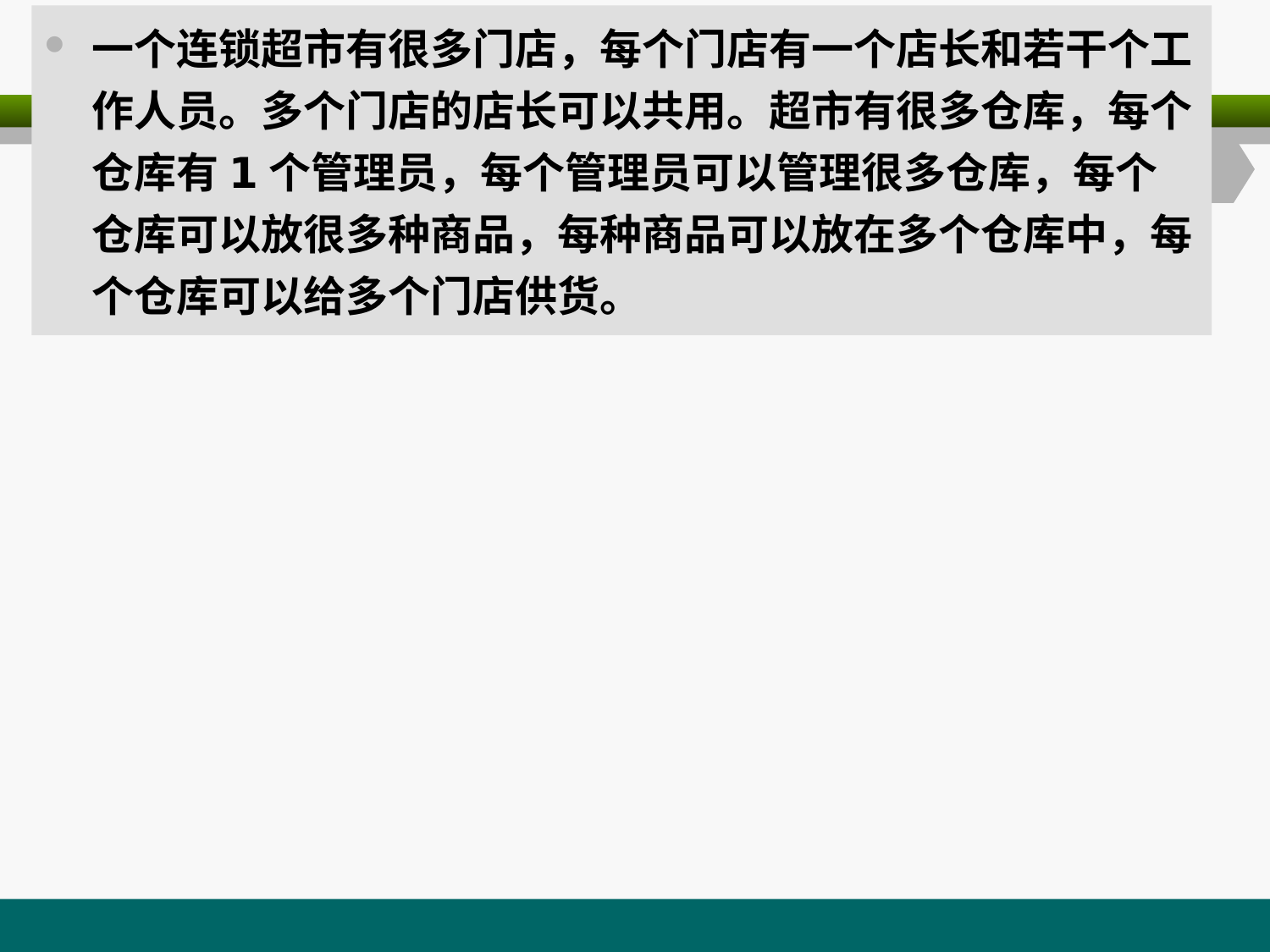

一个连锁超市有很多门店，每个门店有一个店长和若干个工作人员。多个门店的店长可以共用。超市有很多仓库，每个仓库有1个管理员，每个管理员可以管理很多仓库，每个仓库可以放很多种商品，每种商品可以放在多个仓库中，每个仓库可以给多个门店供货。